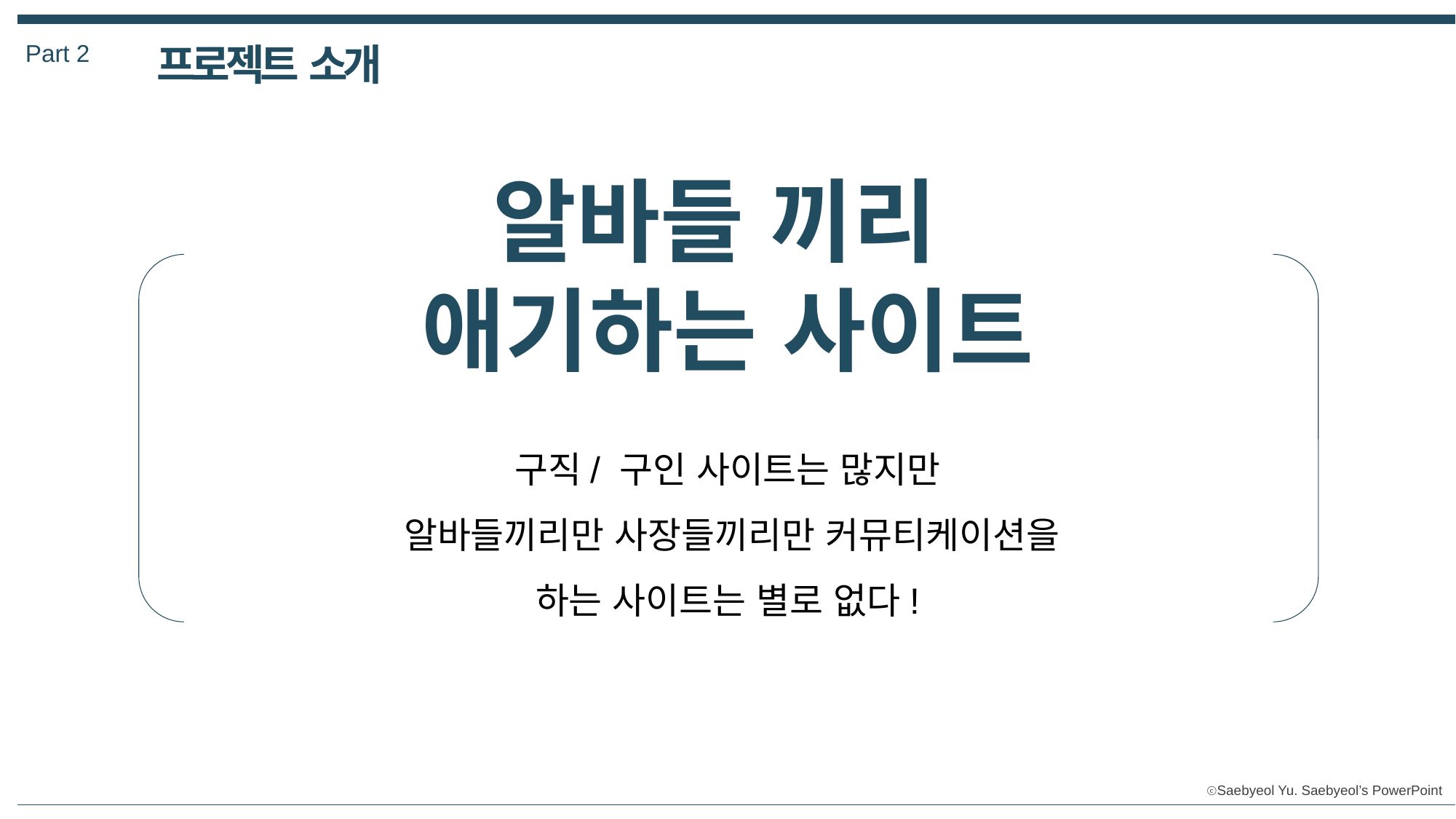

Part 2
프로젝트  소개
알바들 끼리
애기하는 사이트

구직/ 구인 사이트는 많지만
 알바들끼리만 사장들끼리만 커뮤티케이션을
하는 사이트는 별로 없다!